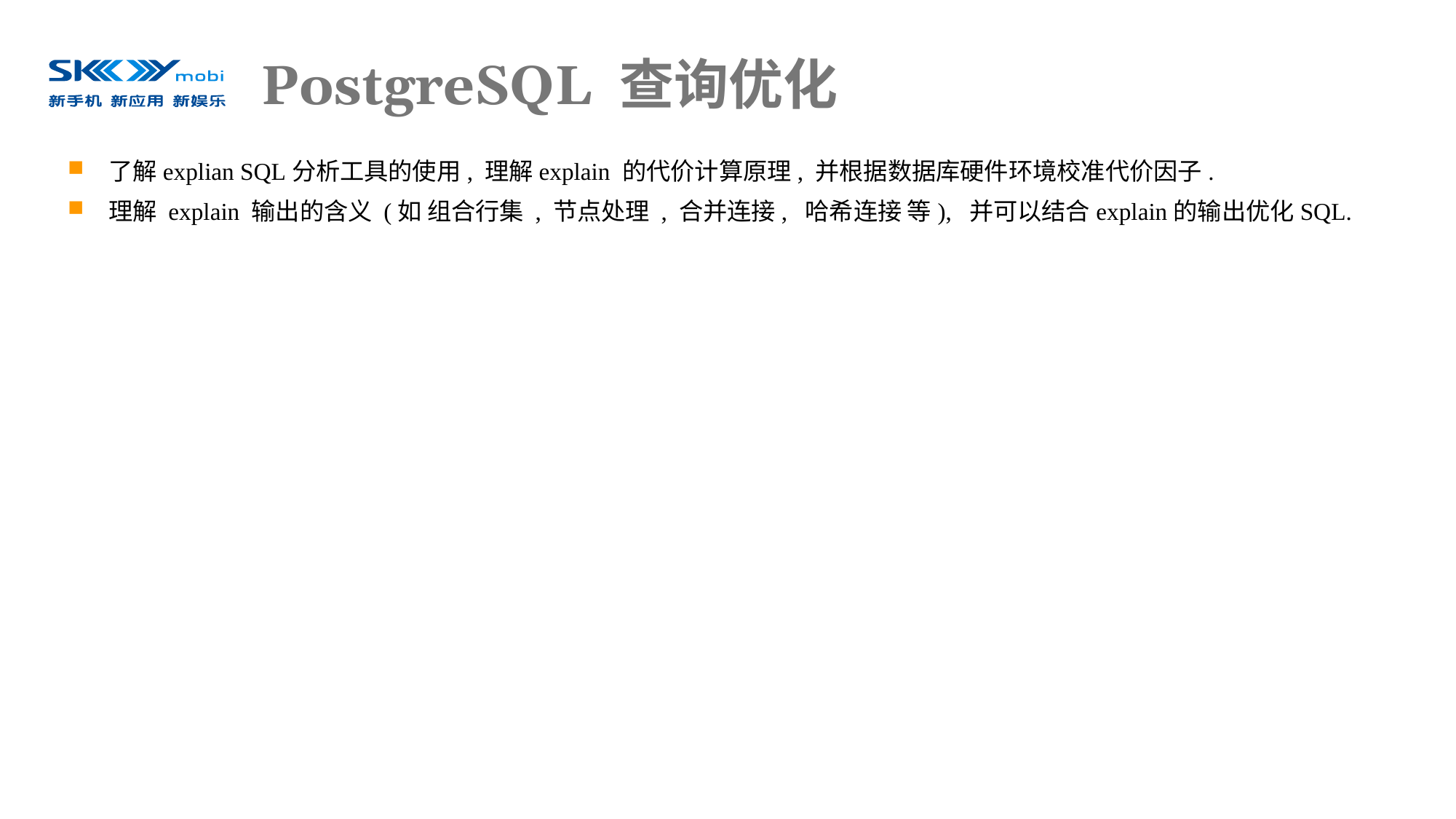

# PostgreSQL 查询优化
了解explian SQL分析工具的使用, 理解explain 的代价计算原理, 并根据数据库硬件环境校准代价因子.
理解 explain 输出的含义 (如 组合行集 , 节点处理 , 合并连接,  哈希连接 等),  并可以结合explain的输出优化SQL.